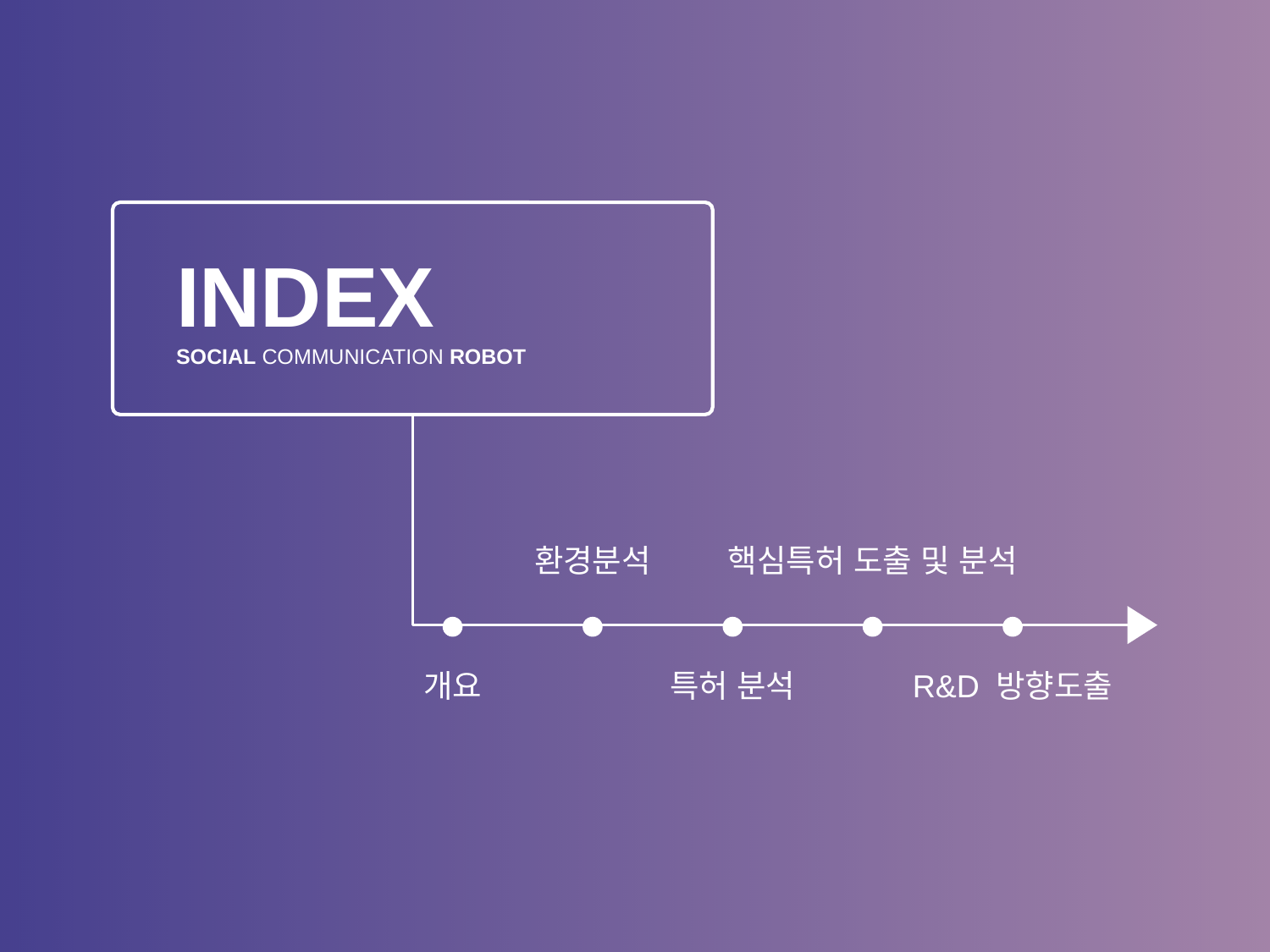

INDEX
SOCIAL COMMUNICATION ROBOT
환경분석
핵심특허 도출 및 분석

개요
특허 분석
R&D 방향도출